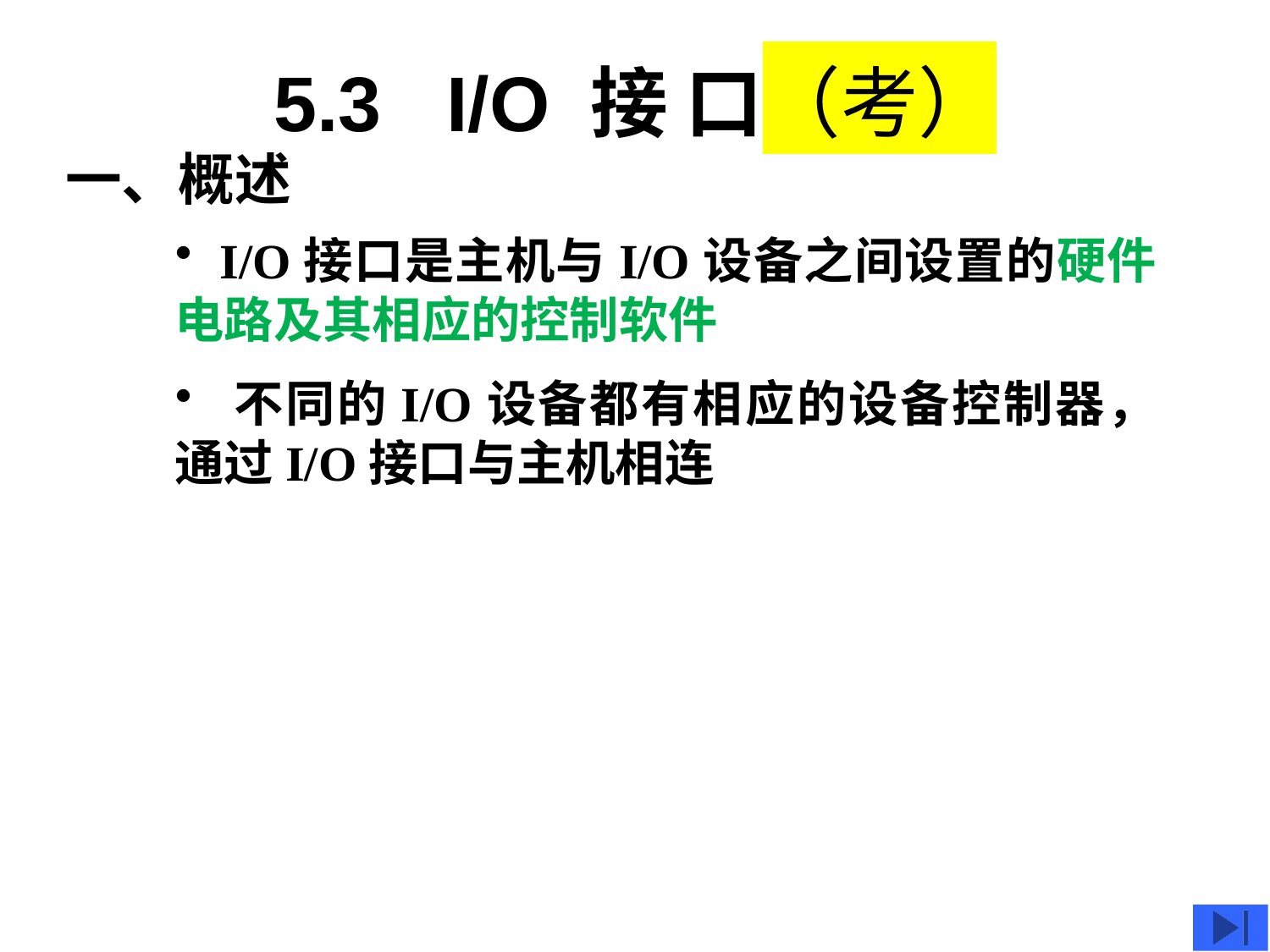

# 5.3   I/O 接 口（考）
一、概述
  I/O接口是主机与I/O设备之间设置的硬件电路及其相应的控制软件
  不同的I/O设备都有相应的设备控制器，通过I/O接口与主机相连